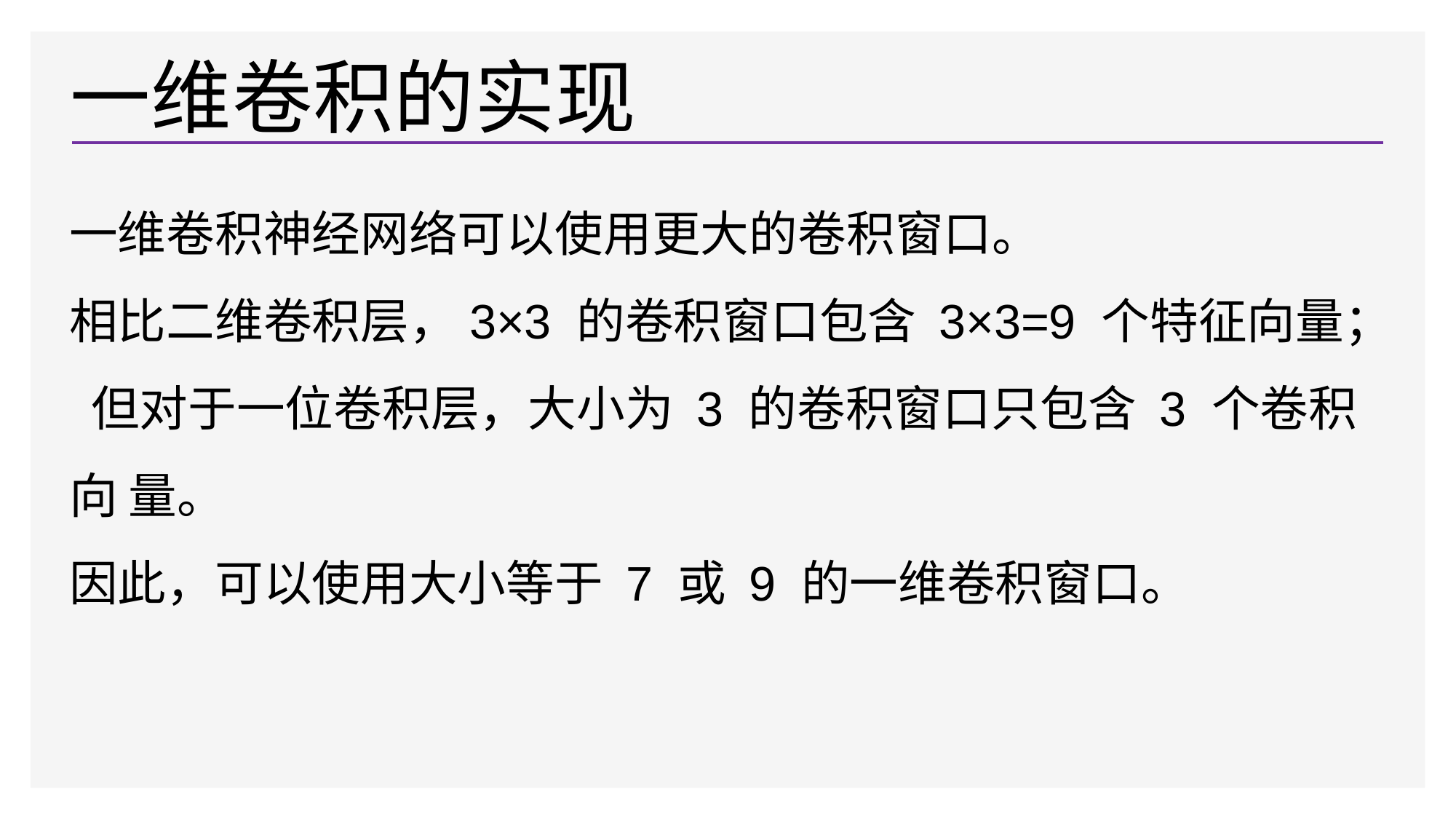

# 一维卷积的实现
一维卷积神经网络可以使用更大的卷积窗口。
相比二维卷积层，3×3 的卷积窗口包含 3×3=9 个特征向量；  但对于一位卷积层，大小为 3 的卷积窗口只包含 3 个卷积向 量。
因此，可以使用大小等于 7 或 9 的一维卷积窗口。